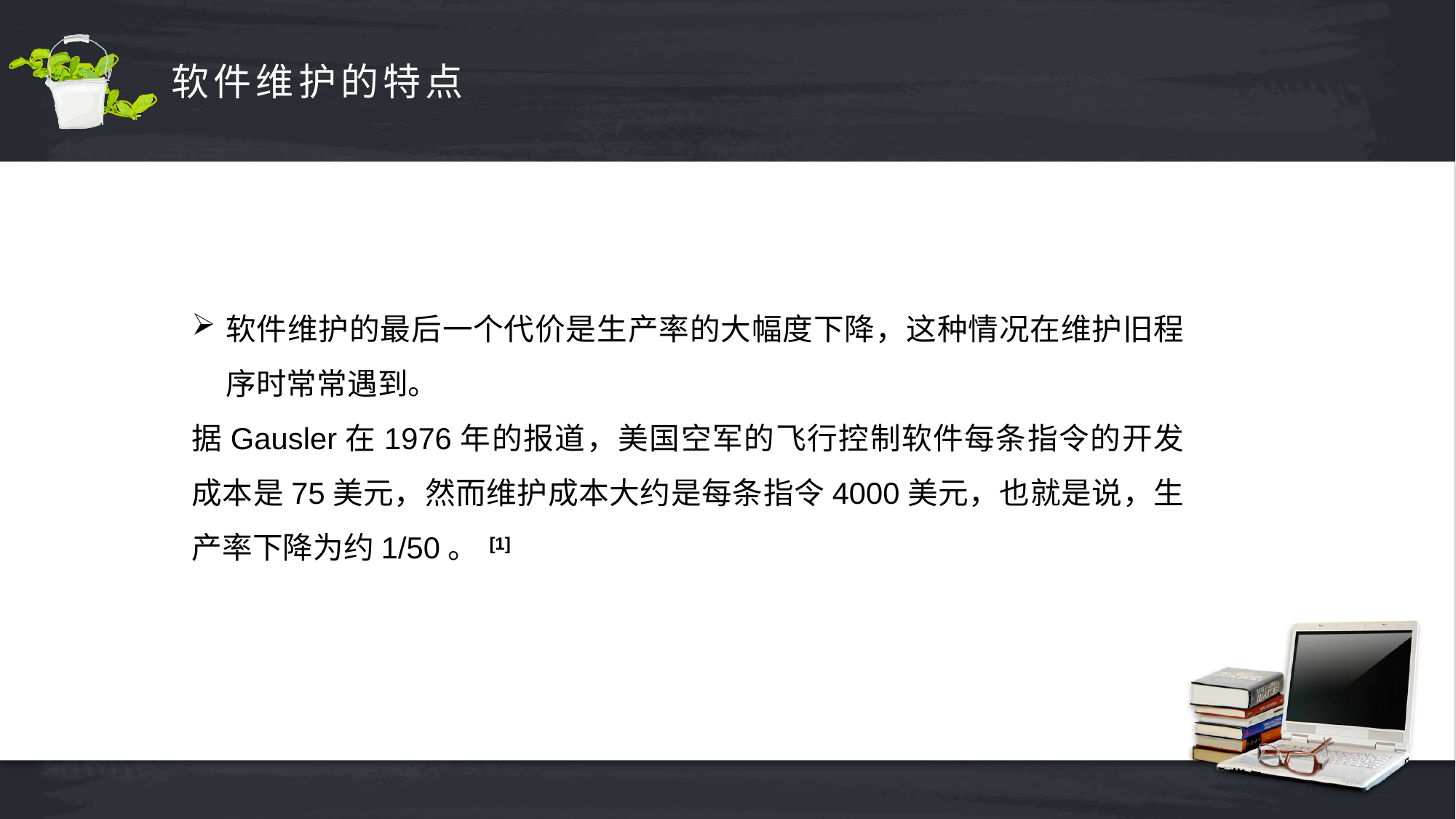

软件维护的特点
软件维护的最后一个代价是生产率的大幅度下降，这种情况在维护旧程序时常常遇到。
据Gausler在1976年的报道，美国空军的飞行控制软件每条指令的开发成本是75美元，然而维护成本大约是每条指令4000美元，也就是说，生产率下降为约1/50。 [1]